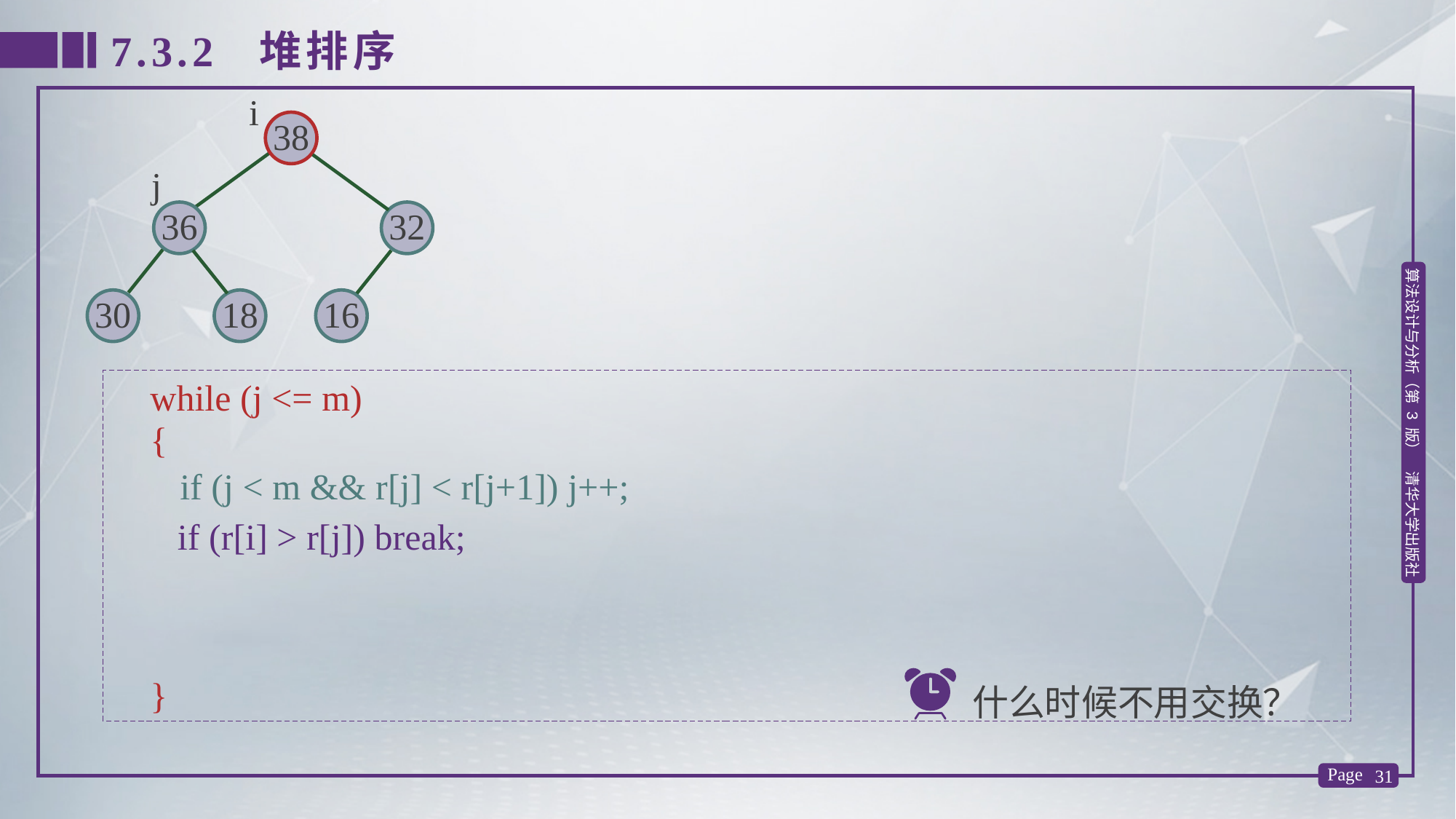

7.3.2  堆排序
i
38

j
36
32

30
18
16
    while (j <= m)
    {

    }
        if (j < m && r[j] < r[j+1]) j++;
       if (r[i] > r[j]) break;
什么时候不用交换？